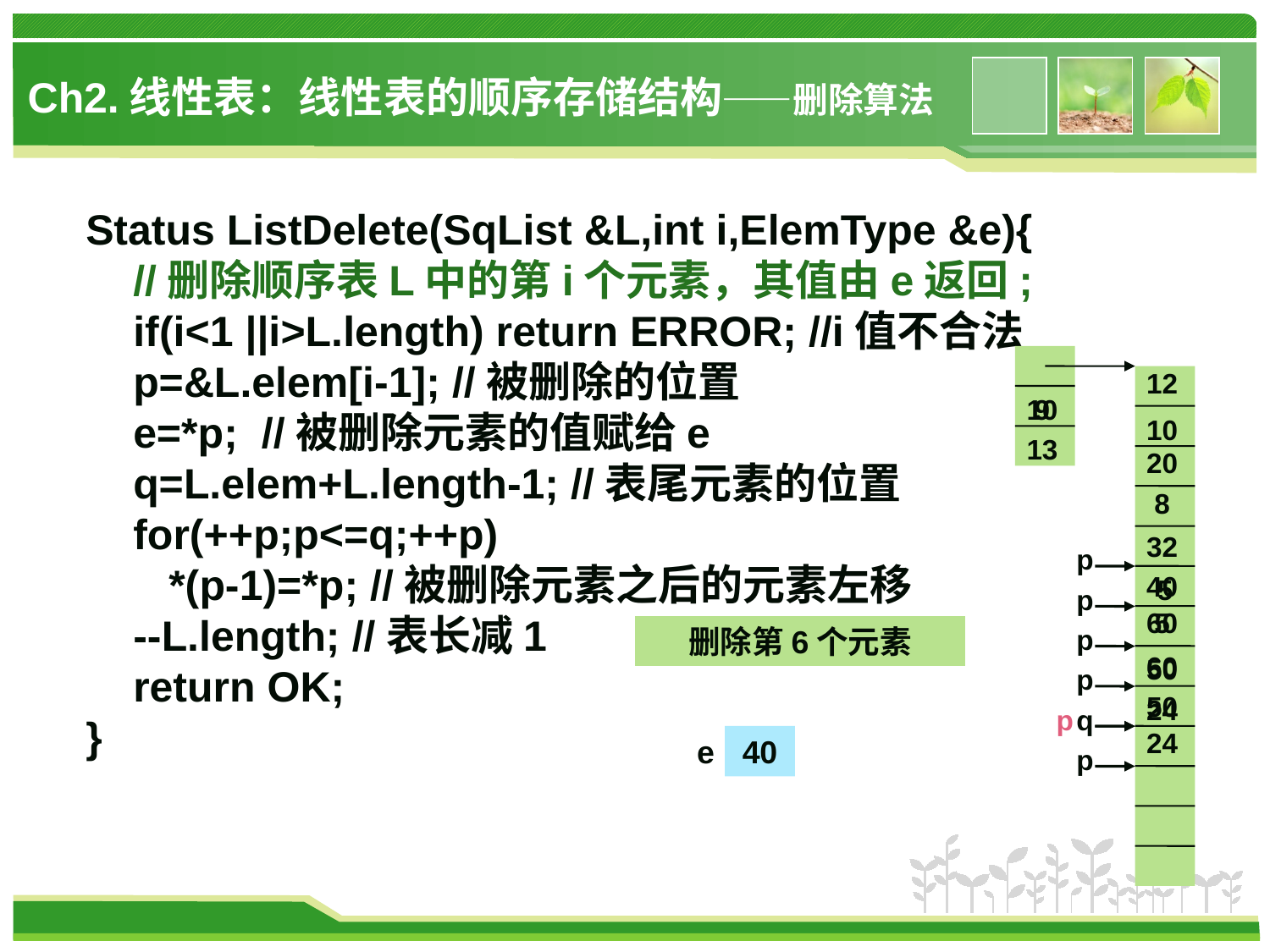

# Ch2.线性表：线性表的顺序存储结构——删除算法
Status ListDelete(SqList &L,int i,ElemType &e){
    //删除顺序表L中的第i个元素，其值由e返回;
    if(i<1 ||i>L.length) return ERROR; //i值不合法
    p=&L.elem[i-1]; //被删除的位置
    e=*p;  //被删除元素的值赋给e
    q=L.elem+L.length-1; //表尾元素的位置
    for(++p;p<=q;++p)
       *(p-1)=*p; //被删除元素之后的元素左移
    --L.length; //表长减1
    return OK;
}

12

10

9
10

13

20

8

32

p
40

5

p
60
5

删除第6个元素
p
60
50

p
50
24

p
q
24
e
40

p

30